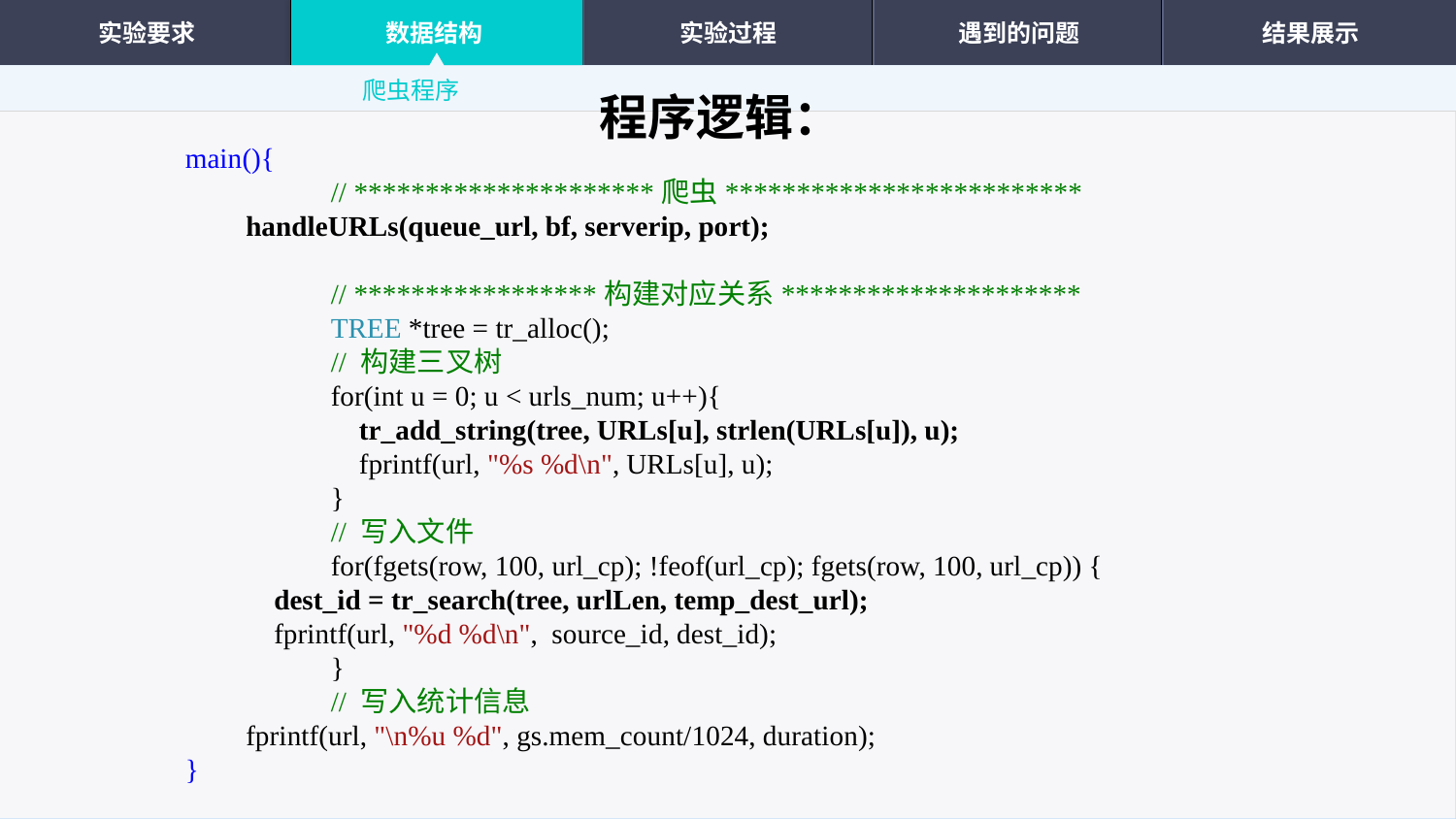

实验要求
数据结构
实验过程
遇到的问题
结果展示
爬虫程序
程序逻辑：
main(){
	// *********************爬虫*************************
	handleURLs(queue_url, bf, serverip, port);

	// *****************构建对应关系*********************
	TREE *tree = tr_alloc();
	// 构建三叉树
	for(int u = 0; u < urls_num; u++){
	    tr_add_string(tree, URLs[u], strlen(URLs[u]), u);
	    fprintf(url, "%s %d\n", URLs[u], u);
	}
	// 写入文件
	for(fgets(row, 100, url_cp); !feof(url_cp); fgets(row, 100, url_cp)) {
	    dest_id = tr_search(tree, urlLen, temp_dest_url);
	    fprintf(url, "%d %d\n",  source_id, dest_id);
	}
	// 写入统计信息
	fprintf(url, "\n%u %d", gs.mem_count/1024, duration);
}